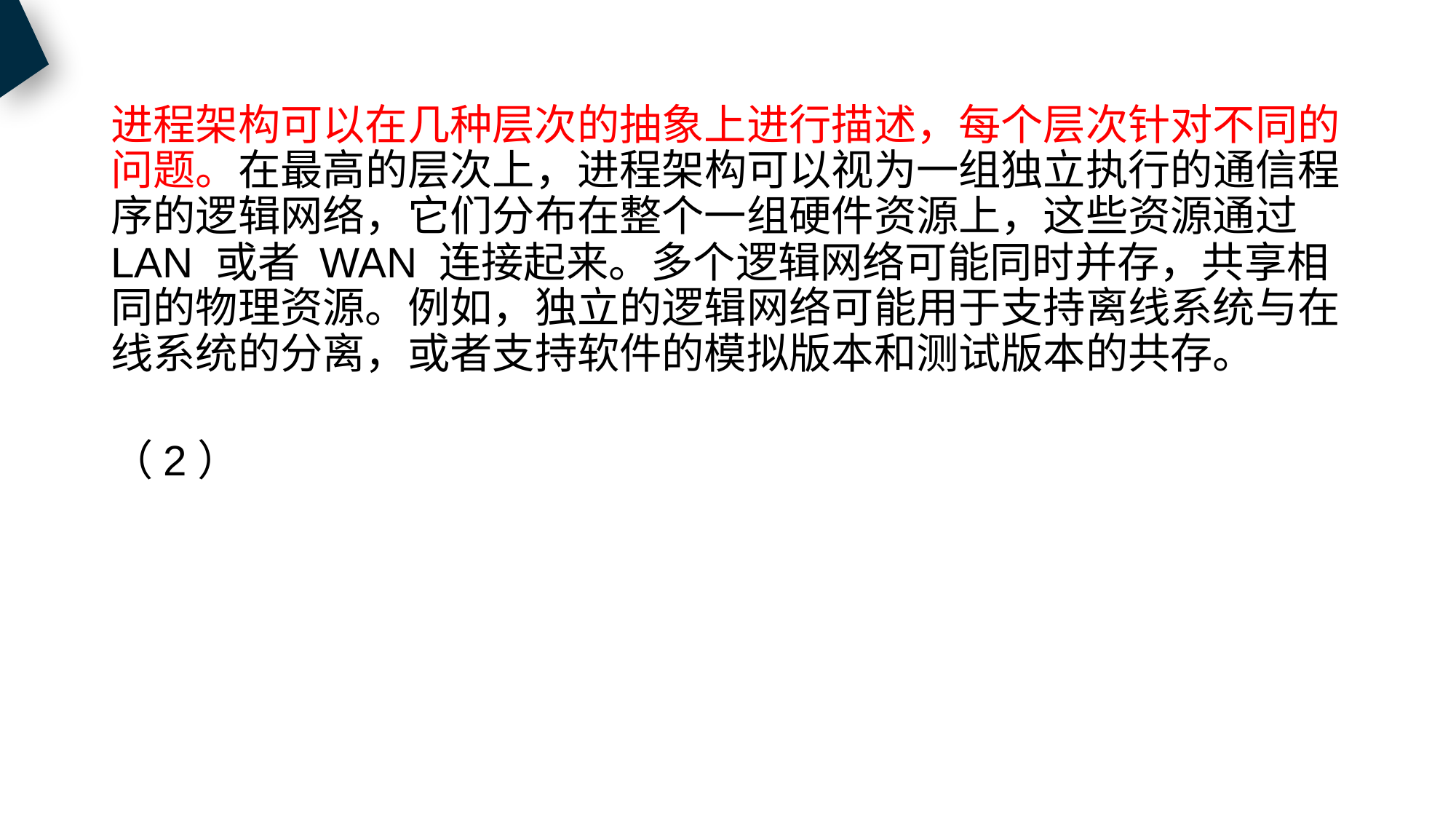

进程架构可以在几种层次的抽象上进行描述，每个层次针对不同的问题。在最高的层次上，进程架构可以视为一组独立执行的通信程序的逻辑网络，它们分布在整个一组硬件资源上，这些资源通过 LAN 或者 WAN 连接起来。多个逻辑网络可能同时并存，共享相同的物理资源。例如，独立的逻辑网络可能用于支持离线系统与在线系统的分离，或者支持软件的模拟版本和测试版本的共存。
										   （2）